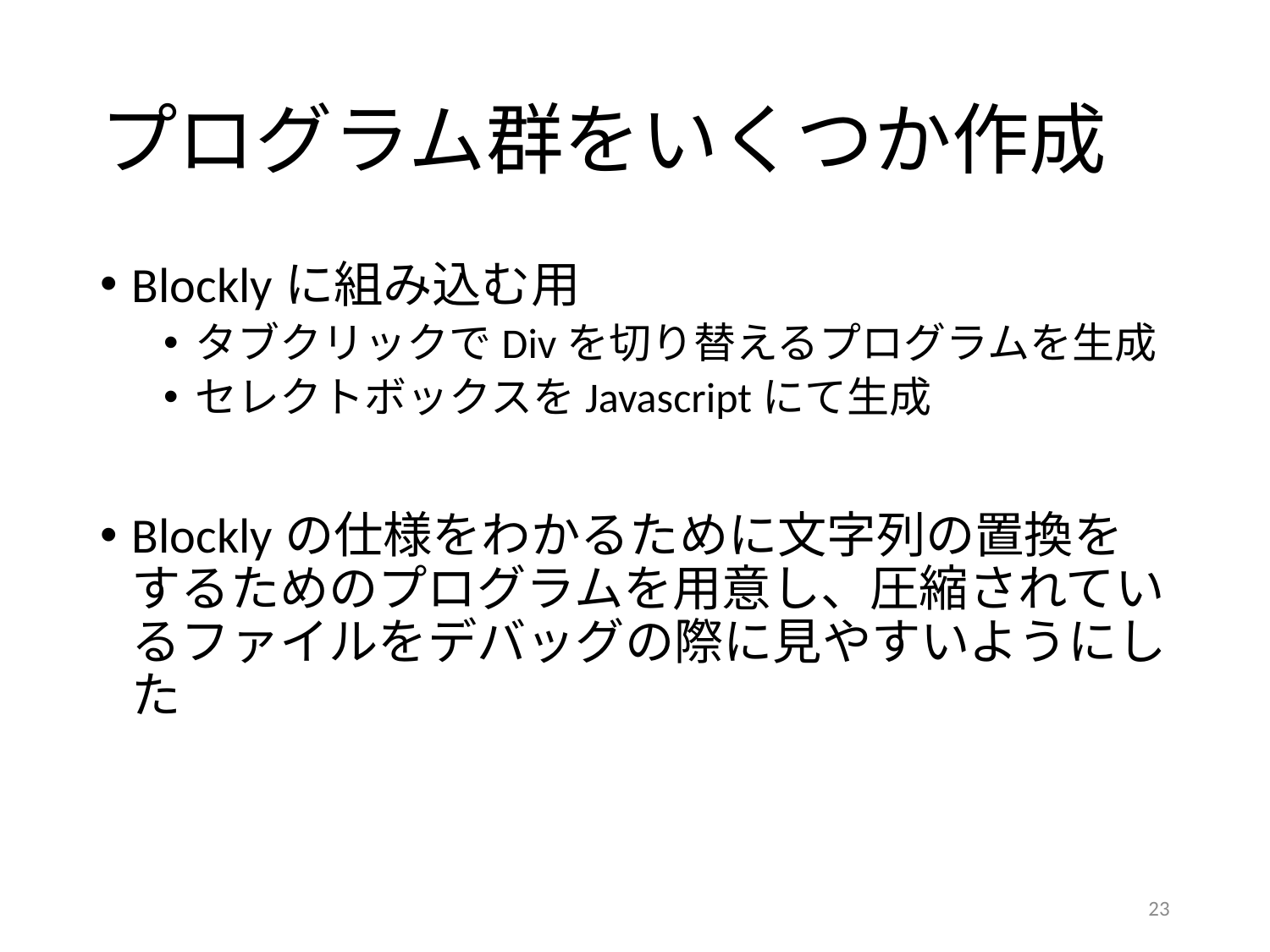

# プログラム群をいくつか作成
Blocklyに組み込む用
タブクリックでDivを切り替えるプログラムを生成
セレクトボックスをJavascriptにて生成

Blocklyの仕様をわかるために文字列の置換をするためのプログラムを用意し、圧縮されているファイルをデバッグの際に見やすいようにした
23